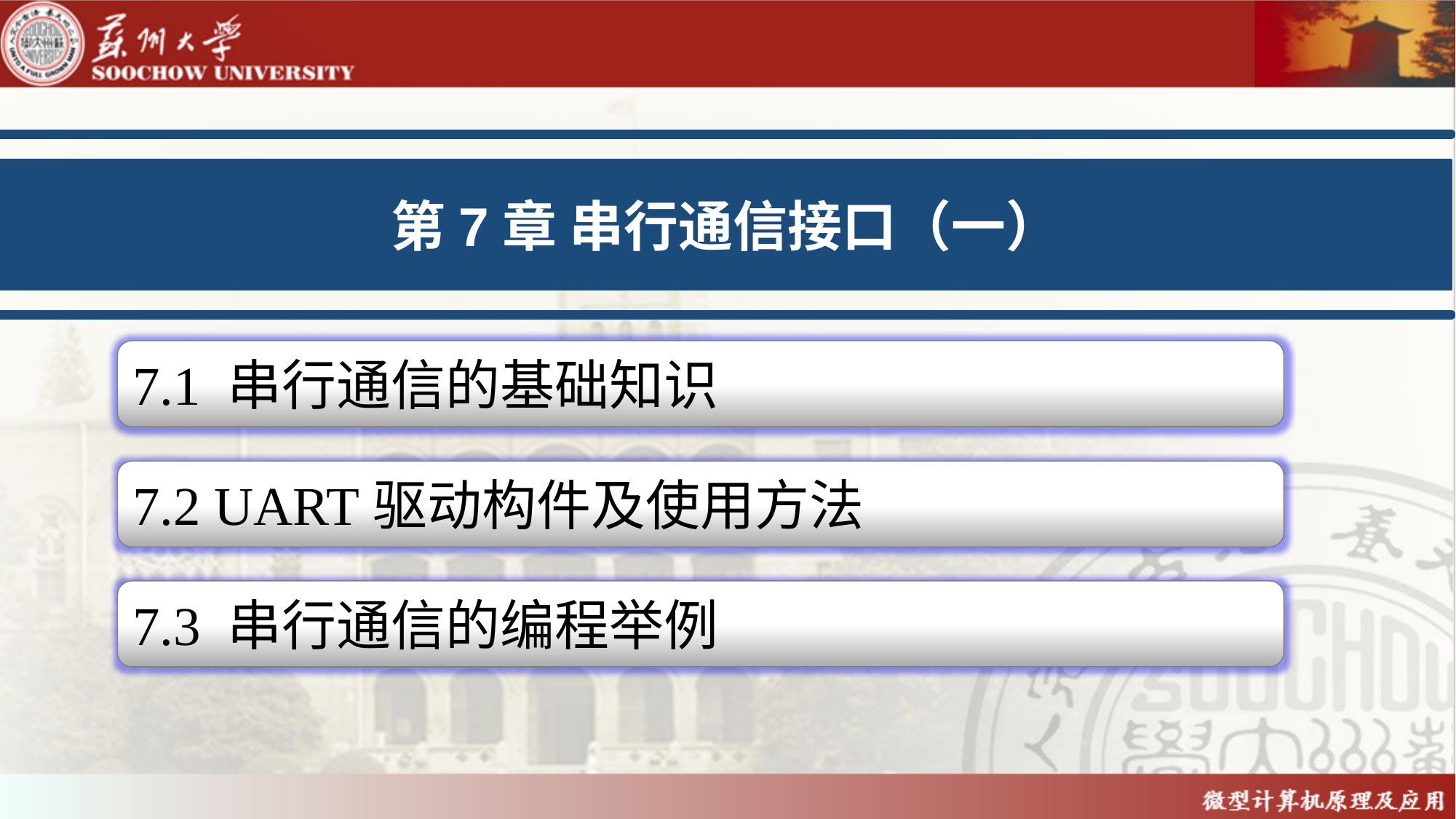

第7章 串行通信接口（一）
7.1 串行通信的基础知识
7.2 UART驱动构件及使用方法
7.3 串行通信的编程举例